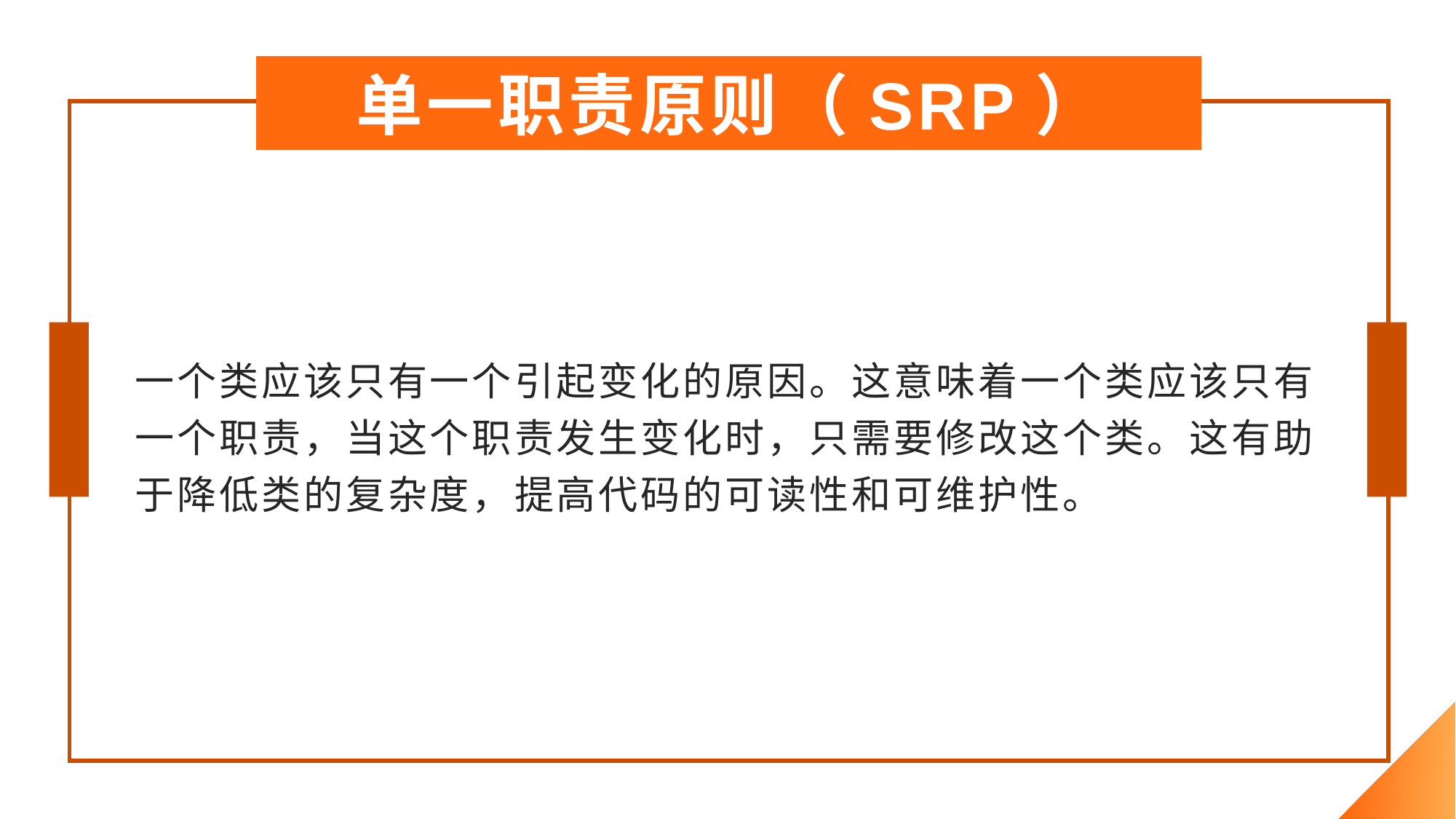

单一职责原则（SRP）

一个类应该只有一个引起变化的原因。这意味着一个类应该只有一个职责，当这个职责发生变化时，只需要修改这个类。这有助于降低类的复杂度，提高代码的可读性和可维护性。